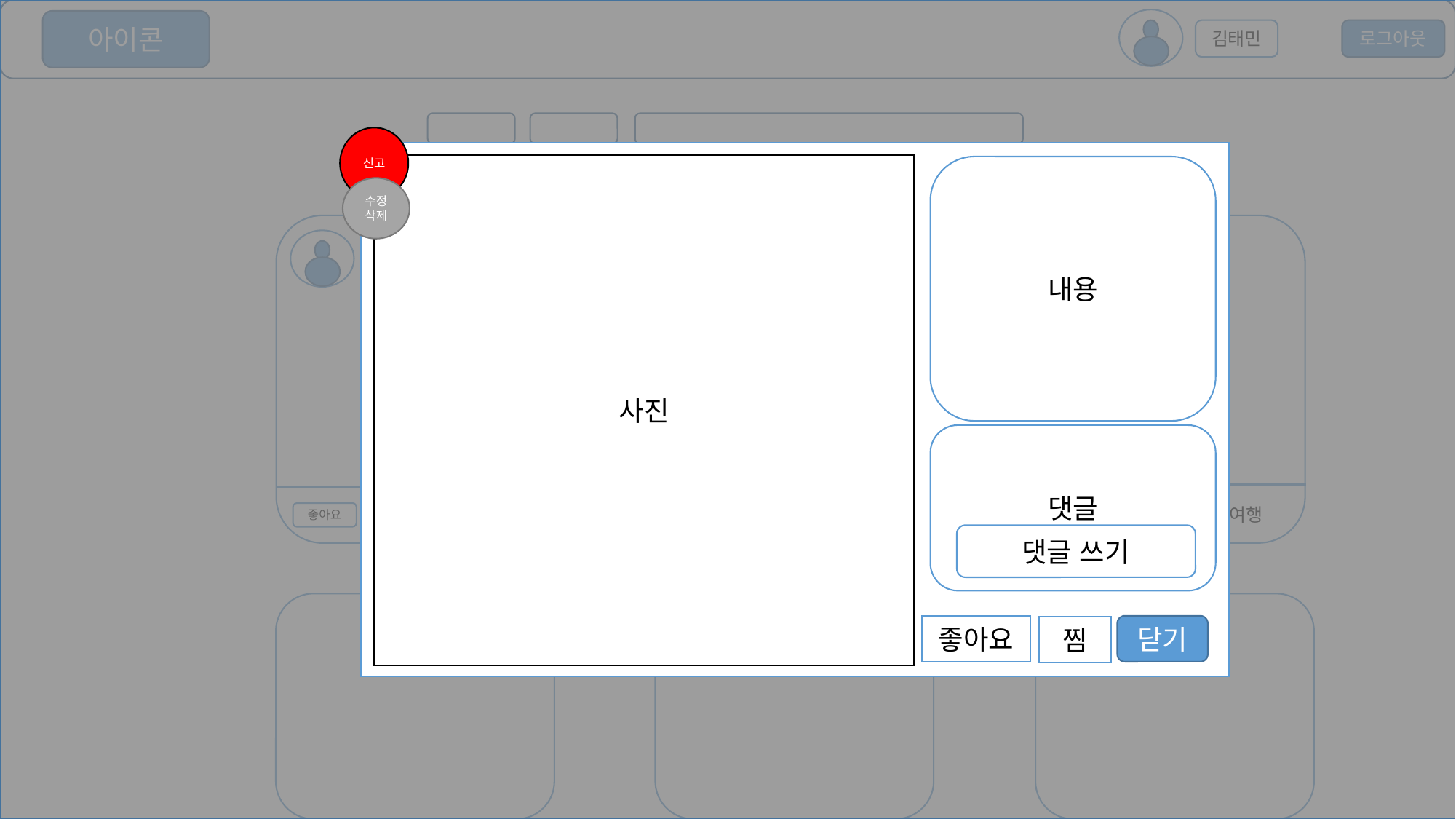

아이콘

로그아웃
김태민

신고

사진
내용
수정
삭제

김태민

김태민

김태민

댓글
# 제주도 #여행
# 제주도 #여행
# 제주도 #여행
좋아요
좋아요
좋아요
댓글 쓰기

좋아요
닫기
찜